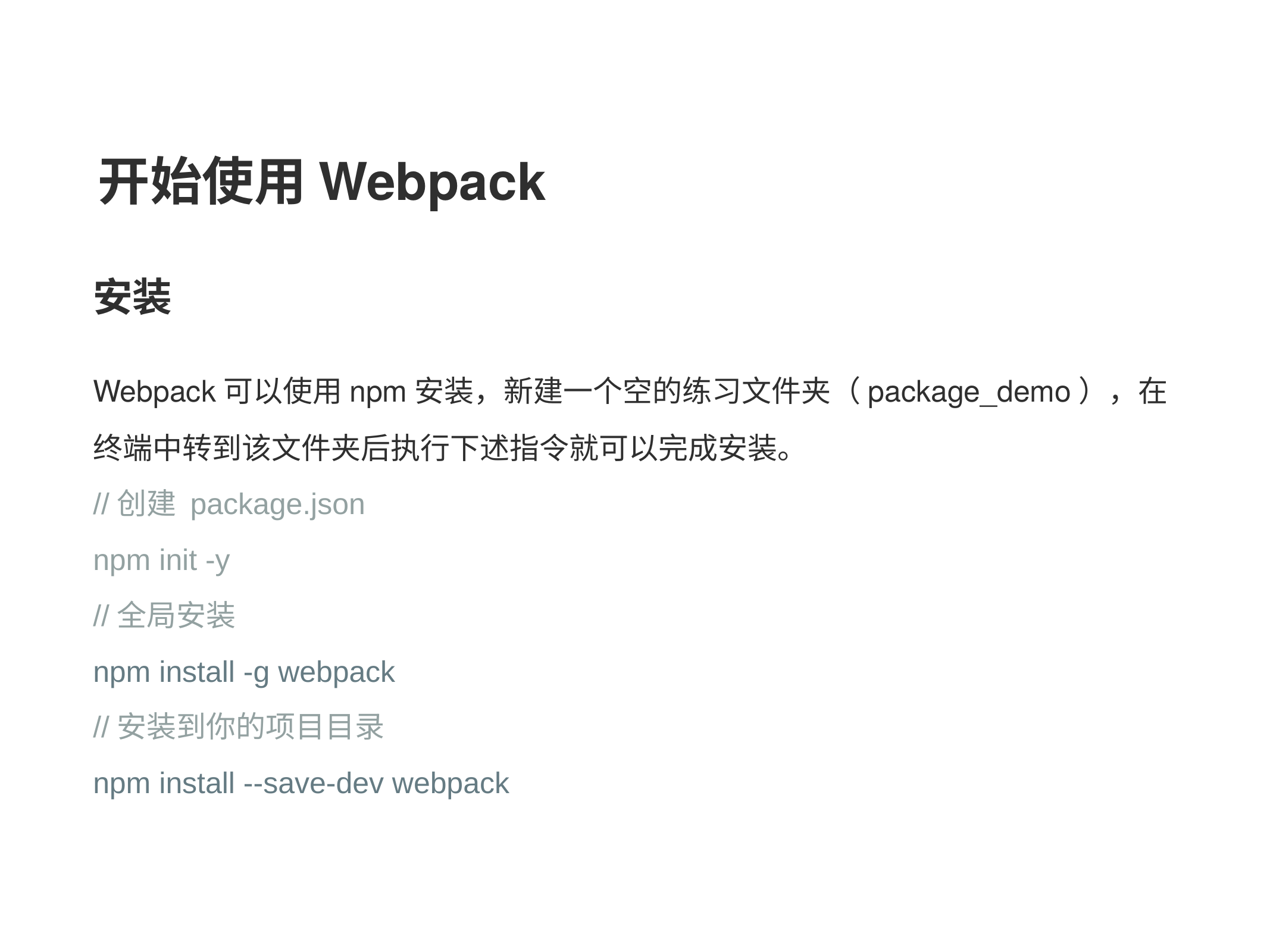

# 开始使用Webpack
安装
Webpack可以使用npm安装，新建一个空的练习文件夹（package_demo），在终端中转到该文件夹后执行下述指令就可以完成安装。
//创建 package.json
npm init -y
//全局安装
npm install -g webpack
//安装到你的项目目录
npm install --save-dev webpack